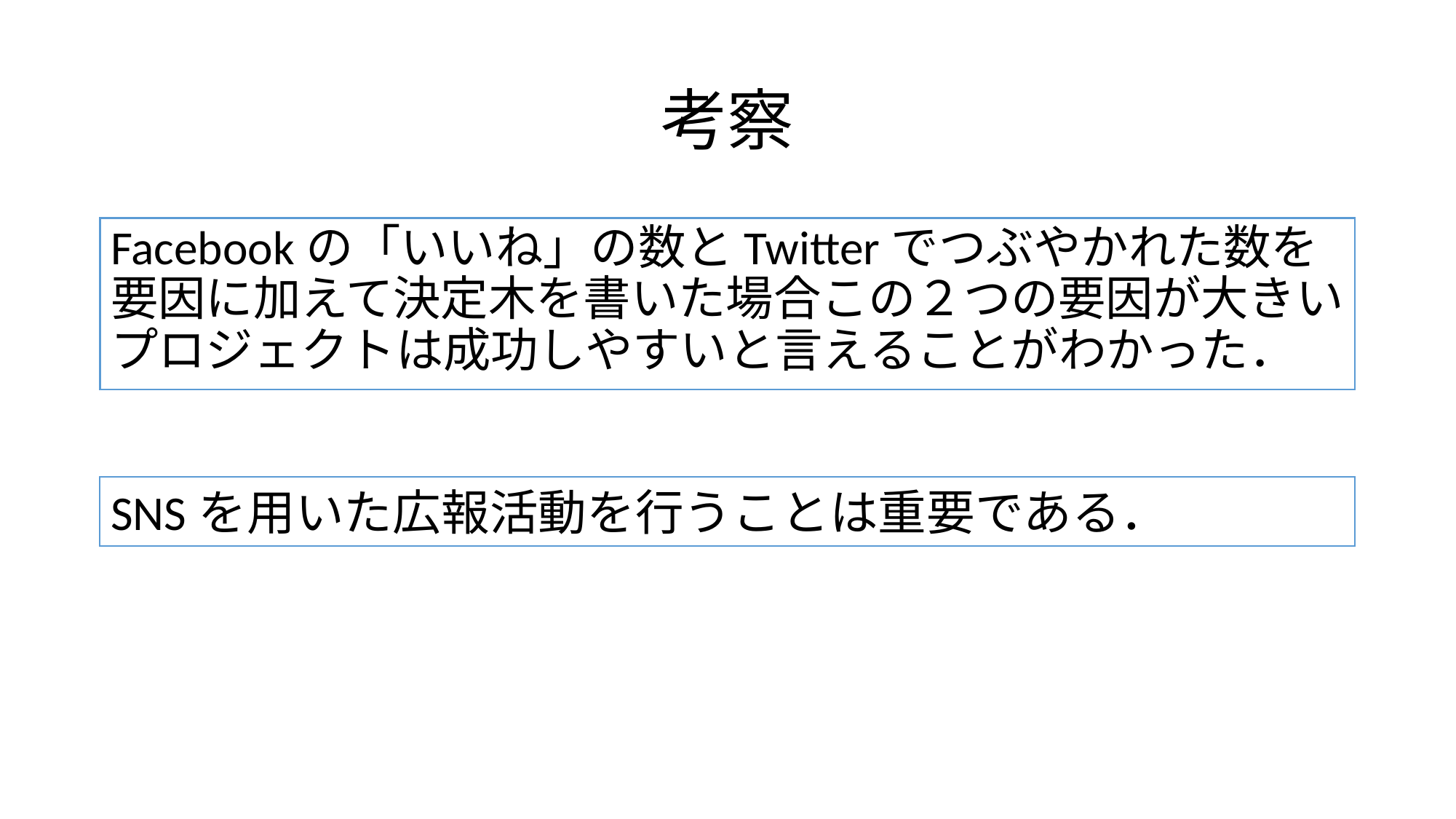

# 考察
Facebookの「いいね」の数とTwitterでつぶやかれた数を要因に加えて決定木を書いた場合この２つの要因が大きいプロジェクトは成功しやすいと言えることがわかった．
SNSを用いた広報活動を行うことは重要である．